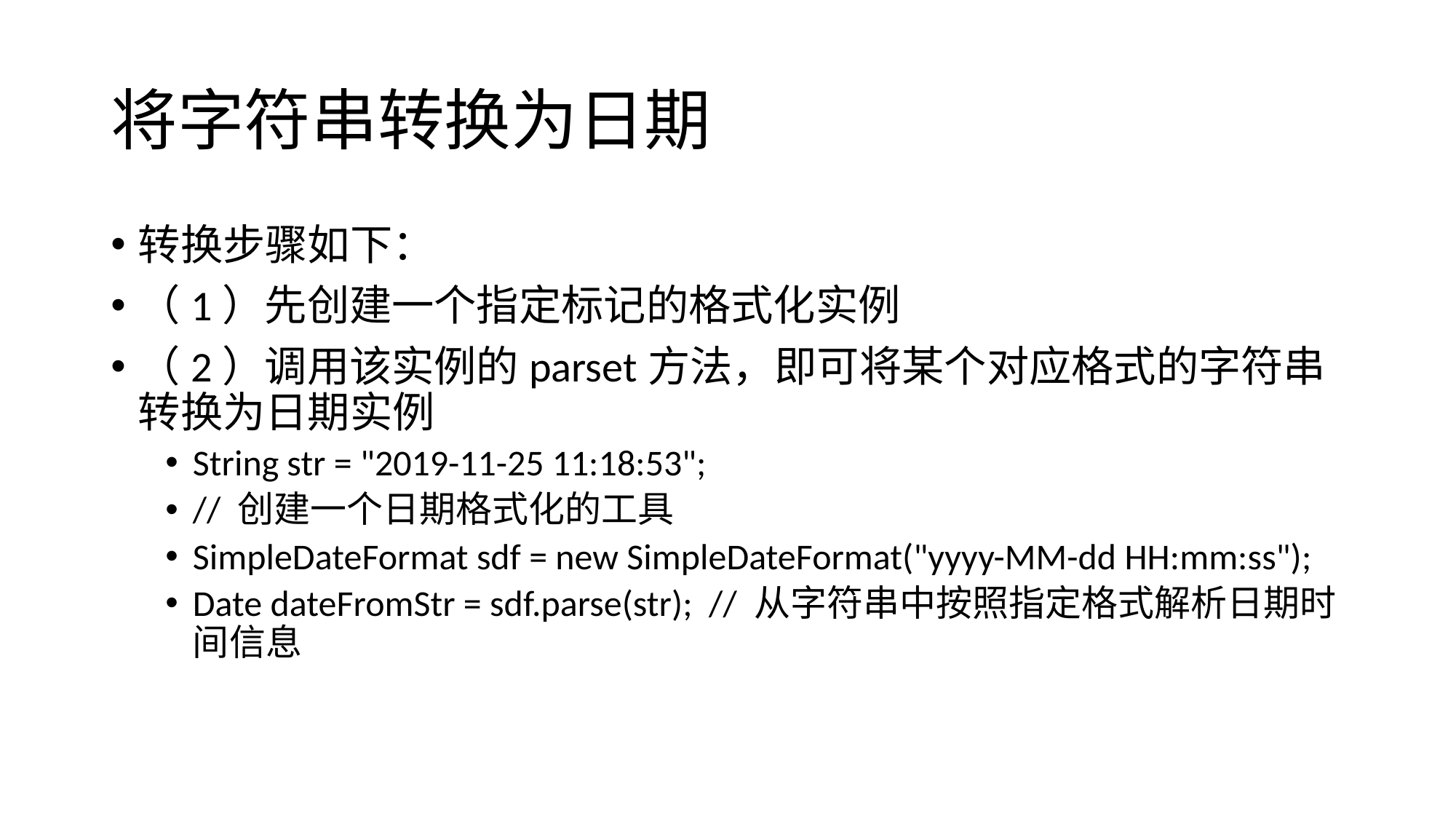

# 将字符串转换为日期
转换步骤如下：
（1）先创建一个指定标记的格式化实例
（2）调用该实例的parset方法，即可将某个对应格式的字符串转换为日期实例
String str = "2019-11-25 11:18:53";
// 创建一个日期格式化的工具
SimpleDateFormat sdf = new SimpleDateFormat("yyyy-MM-dd HH:mm:ss");
Date dateFromStr = sdf.parse(str);  // 从字符串中按照指定格式解析日期时间信息